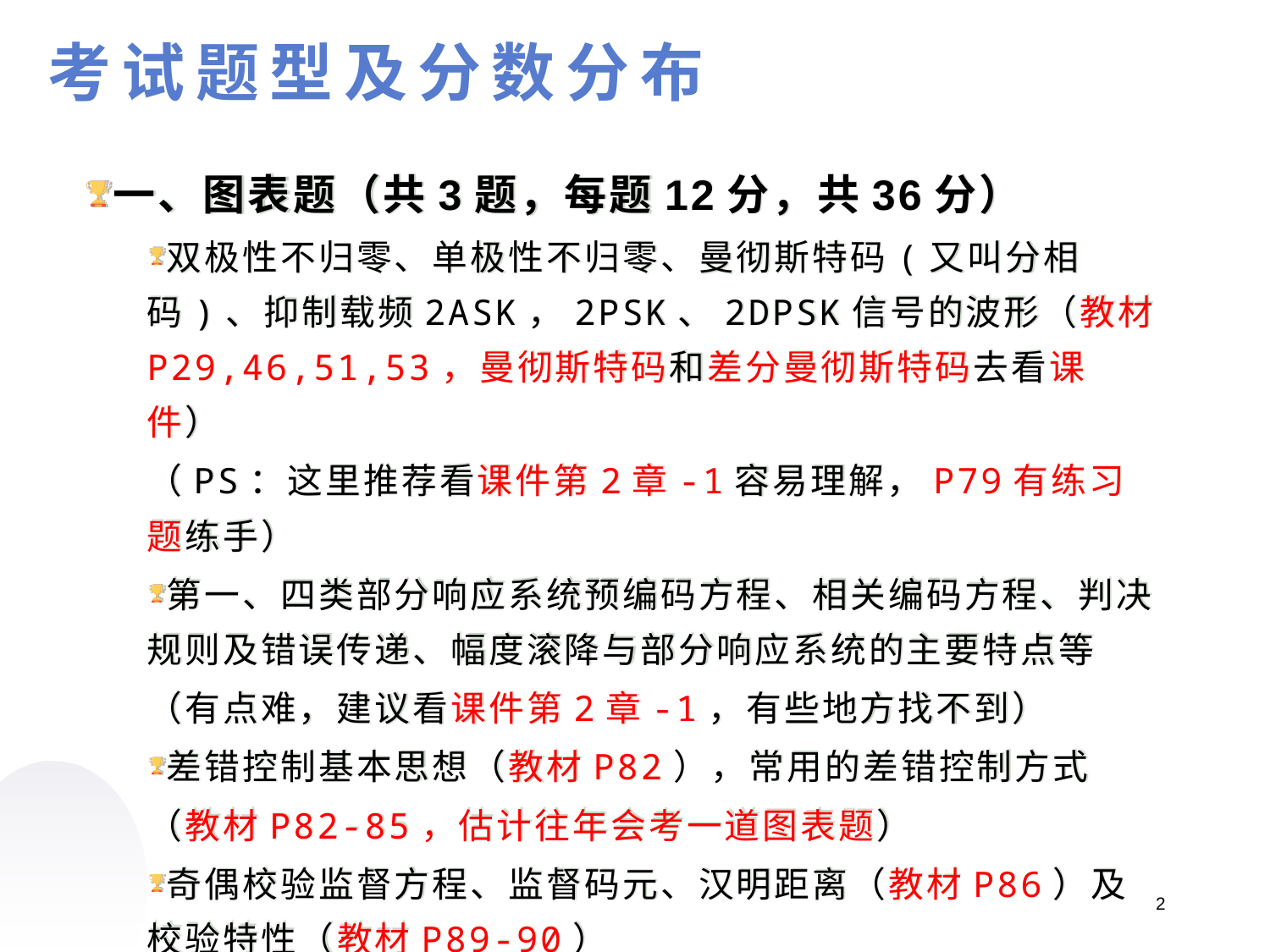

考试题型及分数分布
一、图表题（共3题，每题12分，共36分）
双极性不归零、单极性不归零、曼彻斯特码(又叫分相码)、抑制载频2ASK，2PSK、2DPSK信号的波形（教材P29,46,51,53，曼彻斯特码和差分曼彻斯特码去看课件）
（PS：这里推荐看课件第2章-1容易理解，P79有练习题练手）
第一、四类部分响应系统预编码方程、相关编码方程、判决规则及错误传递、幅度滚降与部分响应系统的主要特点等
（有点难，建议看课件第2章-1，有些地方找不到）
差错控制基本思想（教材P82），常用的差错控制方式
（教材P82-85，估计往年会考一道图表题）
奇偶校验监督方程、监督码元、汉明距离（教材P86）及校验特性（教材P89-90）
（注意一下线性分组码，毕竟奇偶校验码也是线性分组码）

2